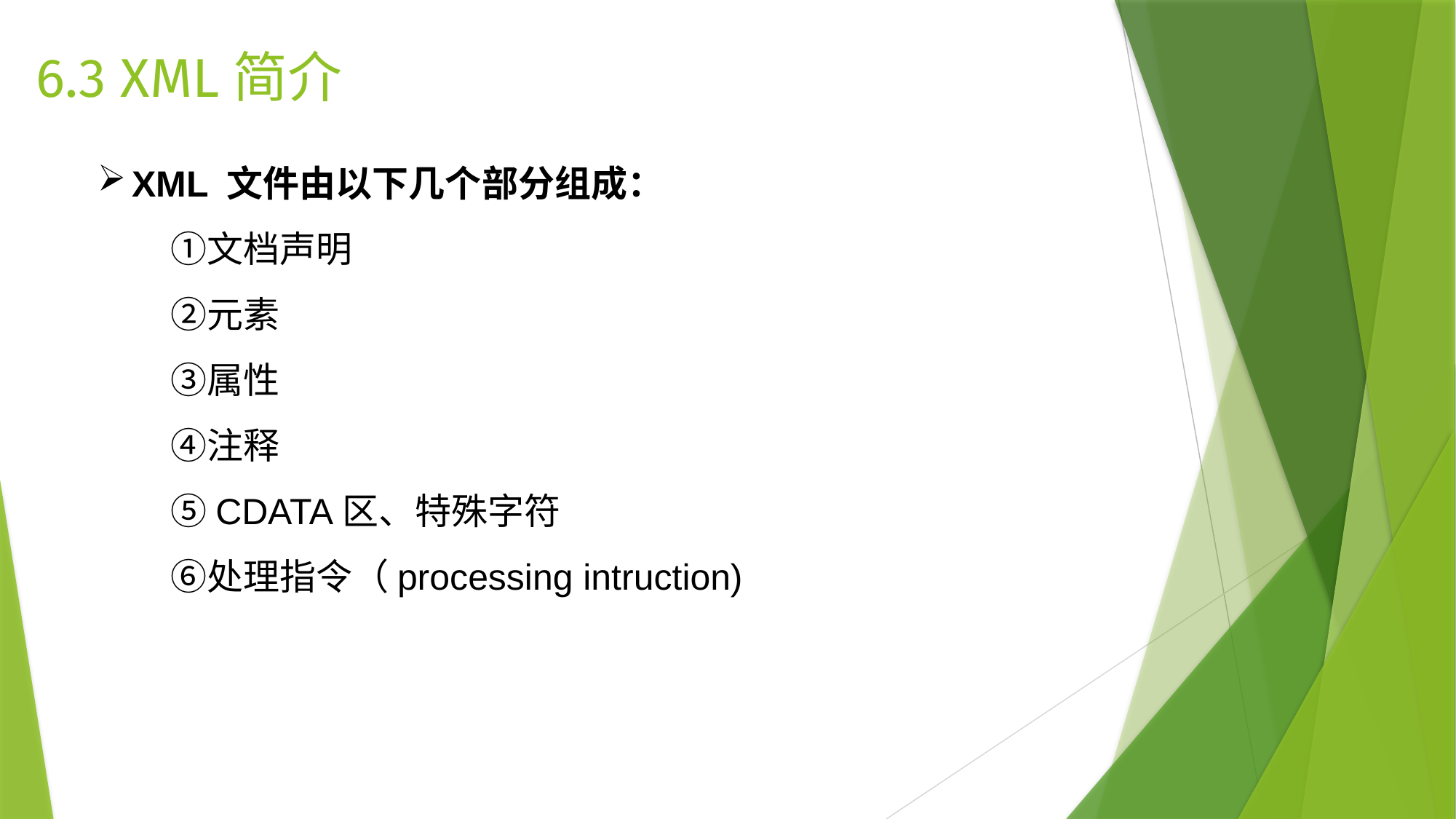

# 6.3 XML简介
XML 文件由以下几个部分组成：
　　①文档声明
　　②元素
　　③属性
　　④注释
　　⑤CDATA区、特殊字符
　　⑥处理指令（processing intruction)